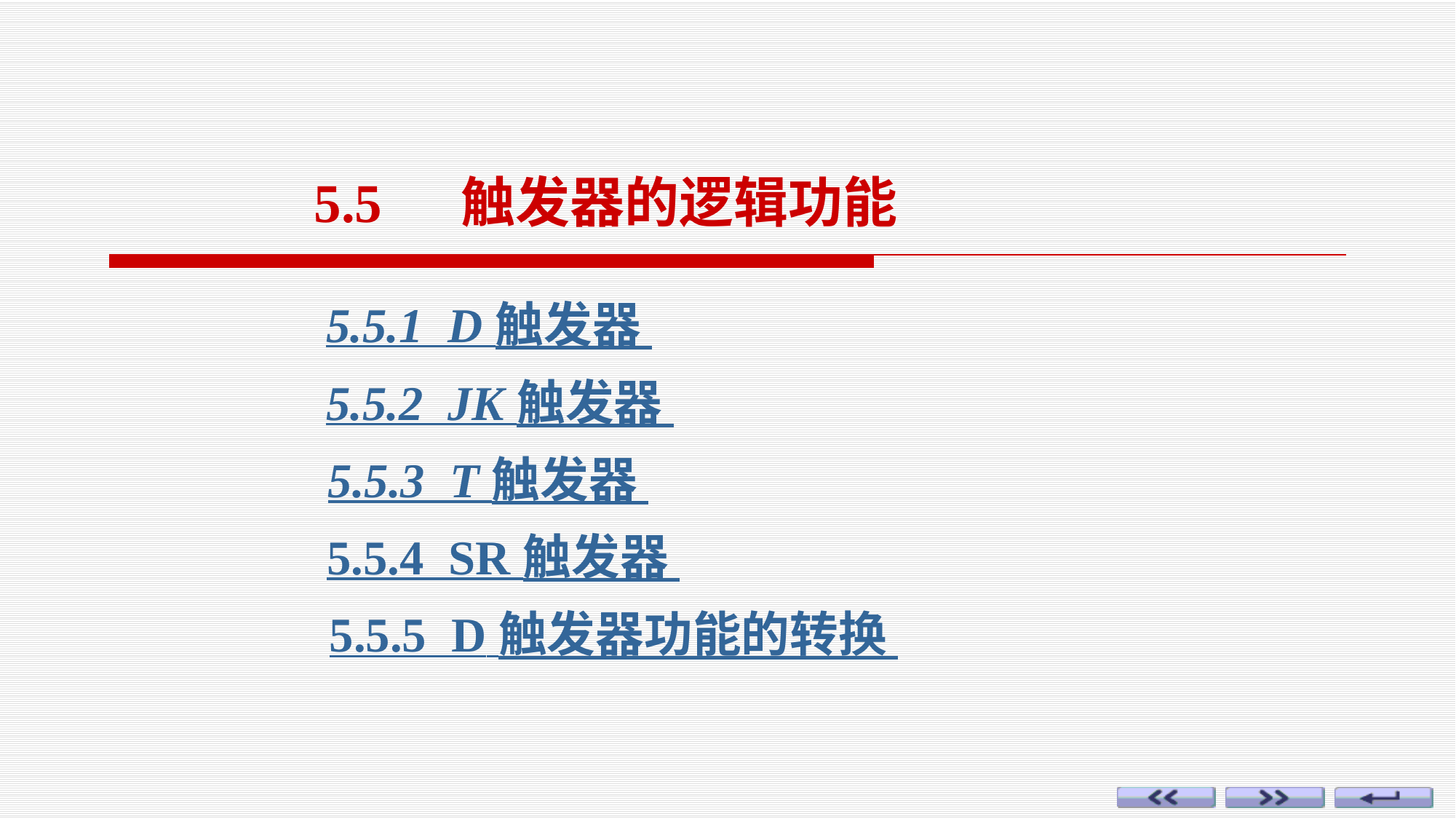

5.5  触发器的逻辑功能
5.5.1  D 触发器
5.5.2  JK 触发器
5.5.3  T 触发器
5.5.4  SR 触发器
5.5.5  D 触发器功能的转换